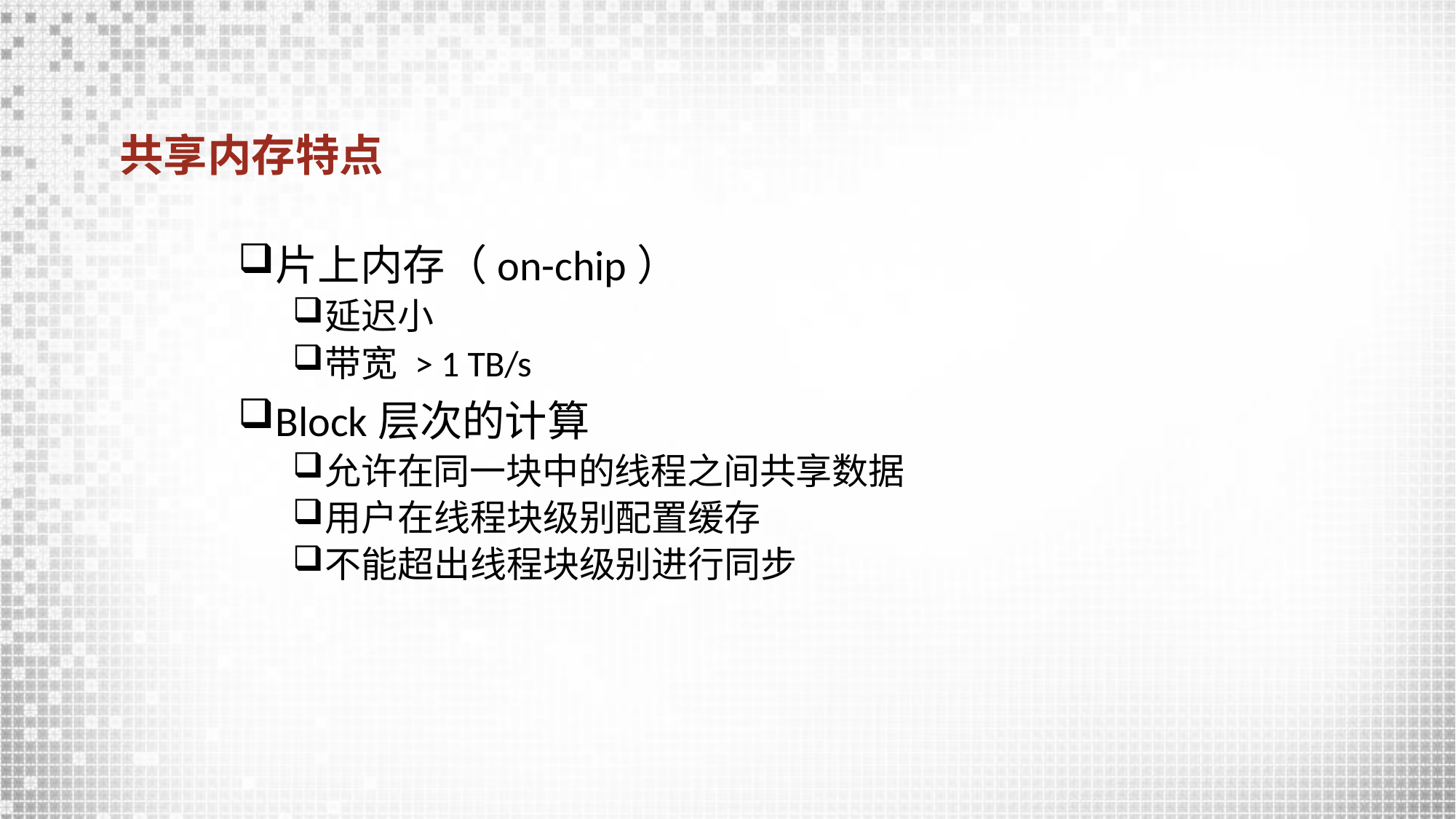

# 共享内存特点
片上内存（on-chip）
延迟小
带宽 > 1 TB/s
Block层次的计算
允许在同一块中的线程之间共享数据
用户在线程块级别配置缓存
不能超出线程块级别进行同步